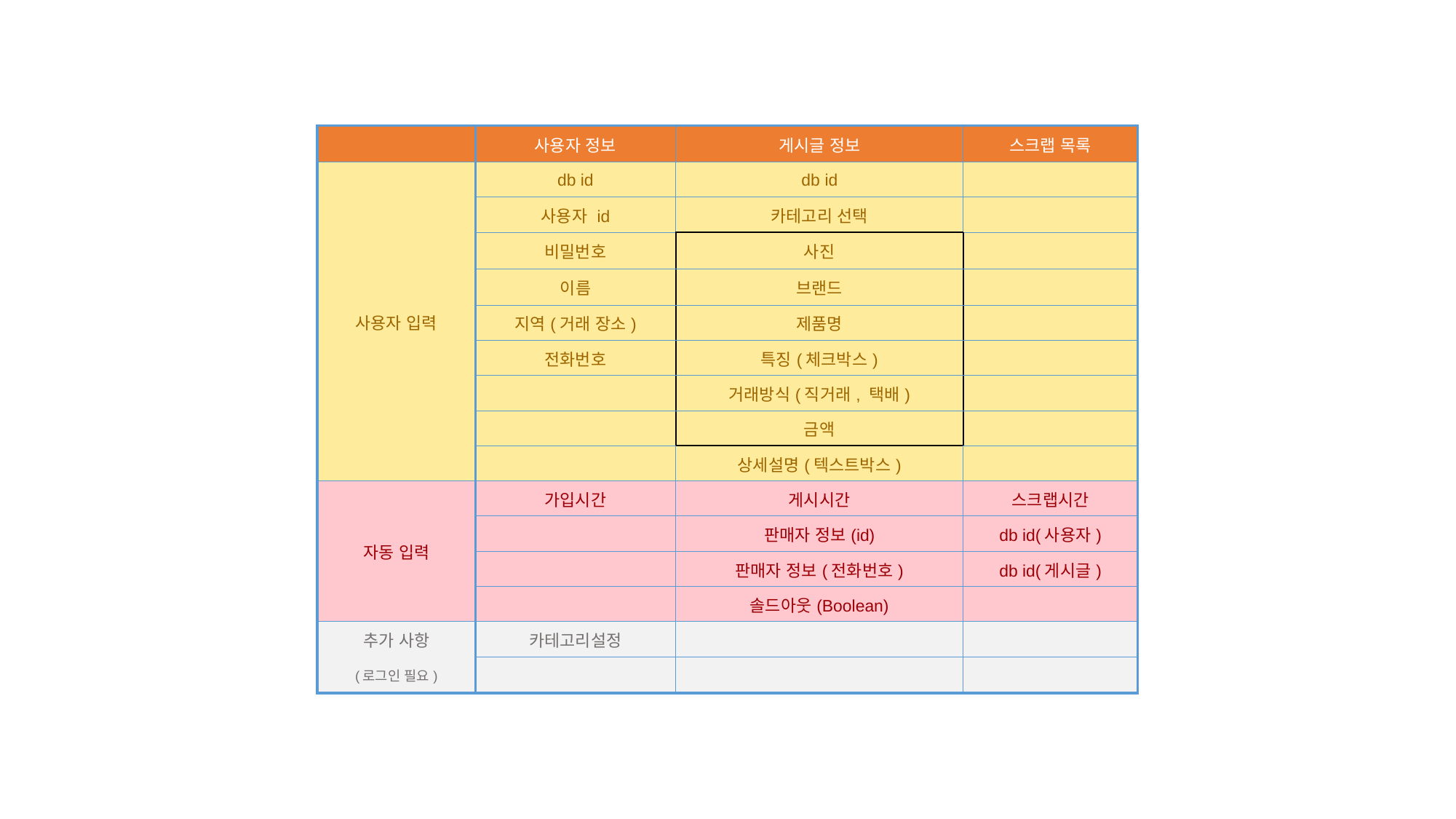

|  | 사용자 정보 | 게시글 정보 | 스크랩 목록 |
| --- | --- | --- | --- |
| 사용자 입력 | db id | db id |  |
|  | 사용자 id | 카테고리 선택 |  |
|  | 비밀번호 | 사진 |  |
|  | 이름 | 브랜드 |  |
|  | 지역(거래 장소) | 제품명 |  |
|  | 전화번호 | 특징(체크박스) |  |
|  |  | 거래방식(직거래, 택배) |  |
|  |  | 금액 |  |
|  |  | 상세설명(텍스트박스) |  |
| 자동 입력 | 가입시간 | 게시시간 | 스크랩시간 |
|  |  | 판매자 정보(id) | db id(사용자) |
|  |  | 판매자 정보(전화번호) | db id(게시글) |
|  |  | 솔드아웃(Boolean) |  |
| 추가 사항 | 카테고리설정 |  |  |
| (로그인 필요) |  |  |  |